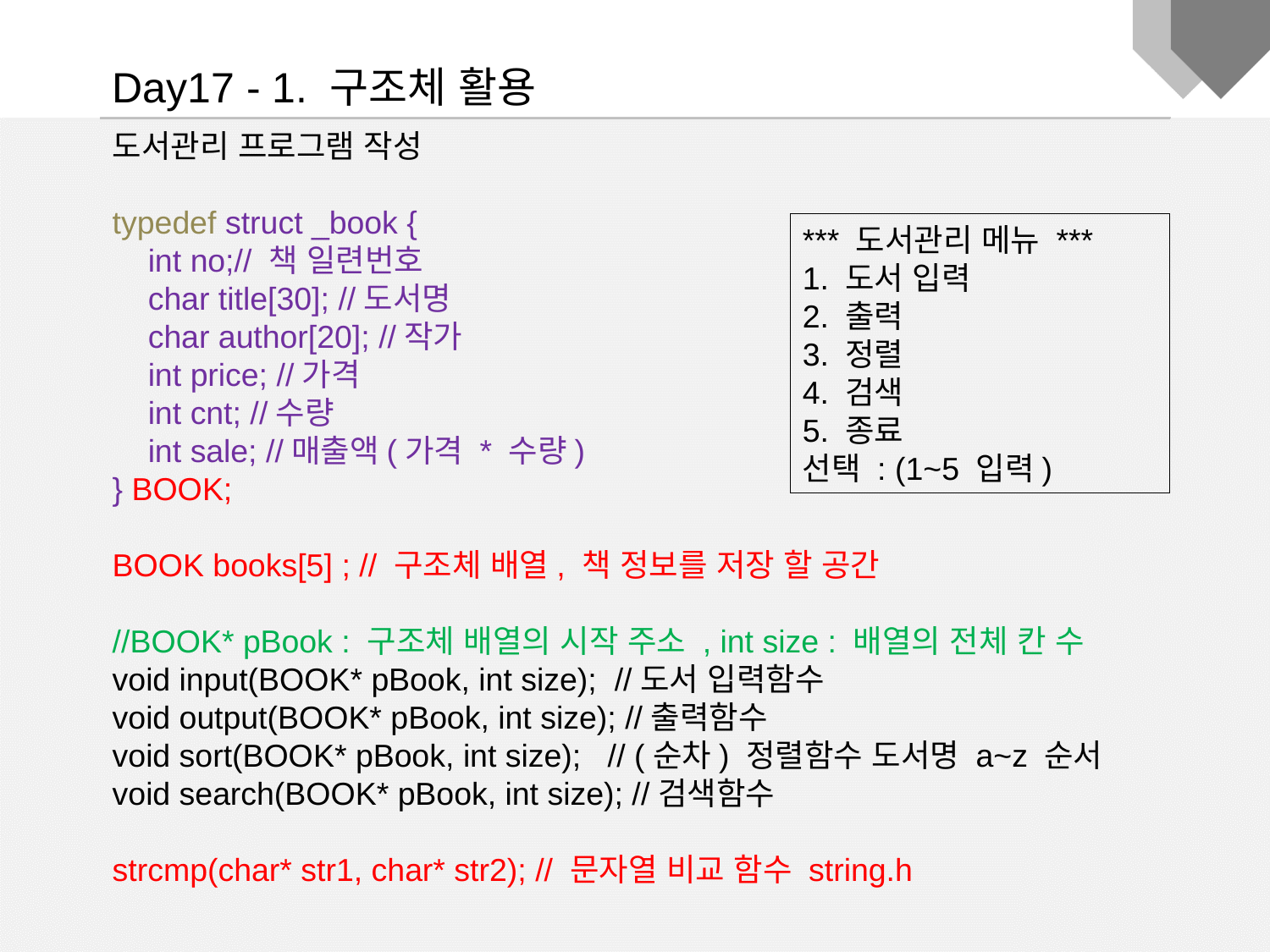

Day17 - 1. 구조체 활용
도서관리 프로그램 작성

typedef struct _book {
    int no;// 책 일련번호
    char title[30]; //도서명
    char author[20]; //작가
    int price; //가격
    int cnt; //수량
    int sale; //매출액(가격 * 수량)
} BOOK;

BOOK books[5] ; // 구조체 배열, 책 정보를 저장 할 공간

//BOOK* pBook : 구조체 배열의 시작 주소 , int size : 배열의 전체 칸 수
void input(BOOK* pBook, int size);  //도서 입력함수
void output(BOOK* pBook, int size); //출력함수
void sort(BOOK* pBook, int size);   // (순차) 정렬함수 도서명 a~z 순서
void search(BOOK* pBook, int size); //검색함수

strcmp(char* str1, char* str2); // 문자열 비교 함수 string.h
*** 도서관리 메뉴 ***
1. 도서 입력
2. 출력
3. 정렬
4. 검색
5. 종료
선택 : (1~5 입력)